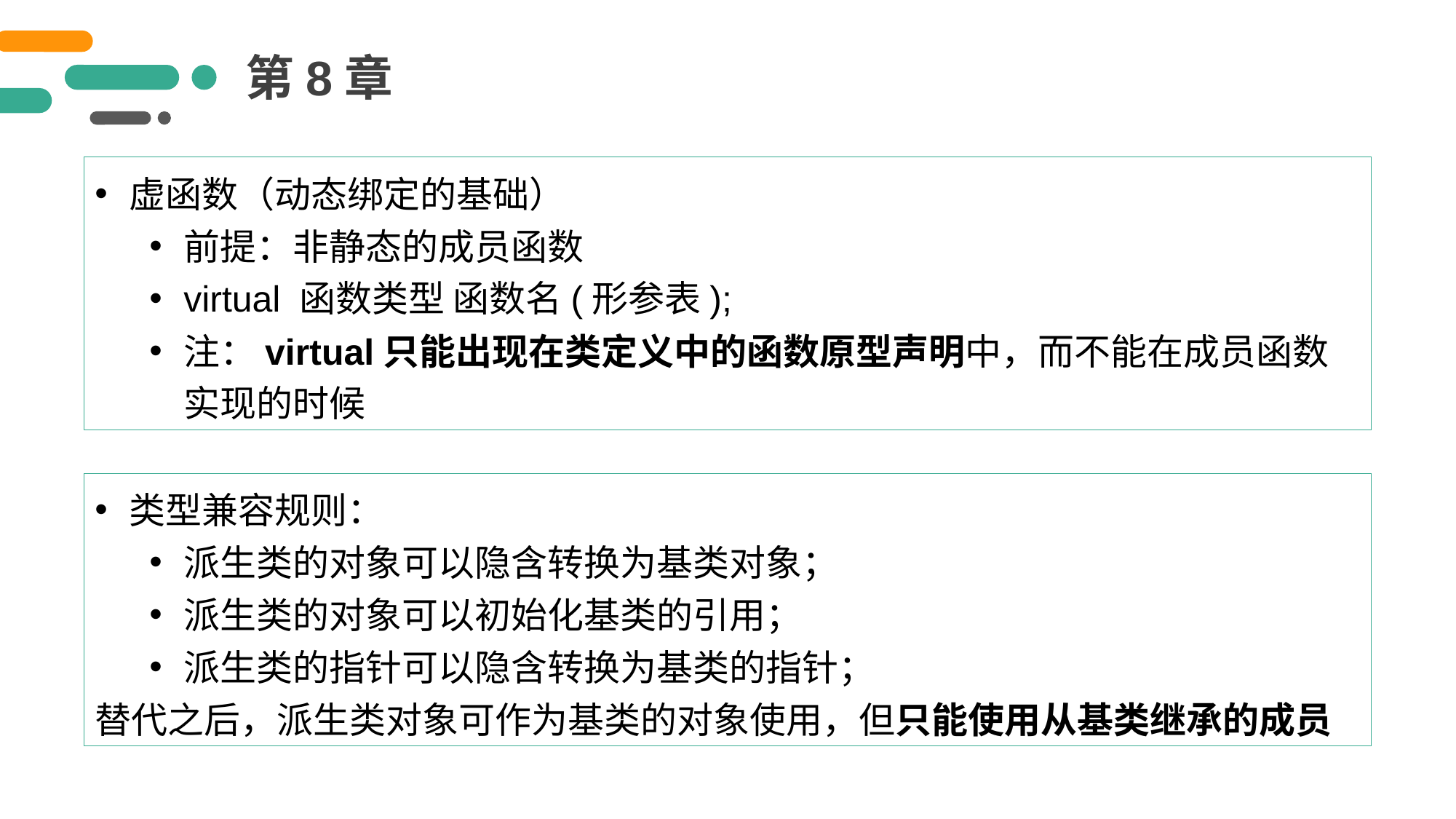

第8章
虚函数（动态绑定的基础）
前提：非静态的成员函数
virtual 函数类型 函数名(形参表);
注：virtual只能出现在类定义中的函数原型声明中，而不能在成员函数实现的时候
类型兼容规则：
派生类的对象可以隐含转换为基类对象；
派生类的对象可以初始化基类的引用；
派生类的指针可以隐含转换为基类的指针；
替代之后，派生类对象可作为基类的对象使用，但只能使用从基类继承的成员